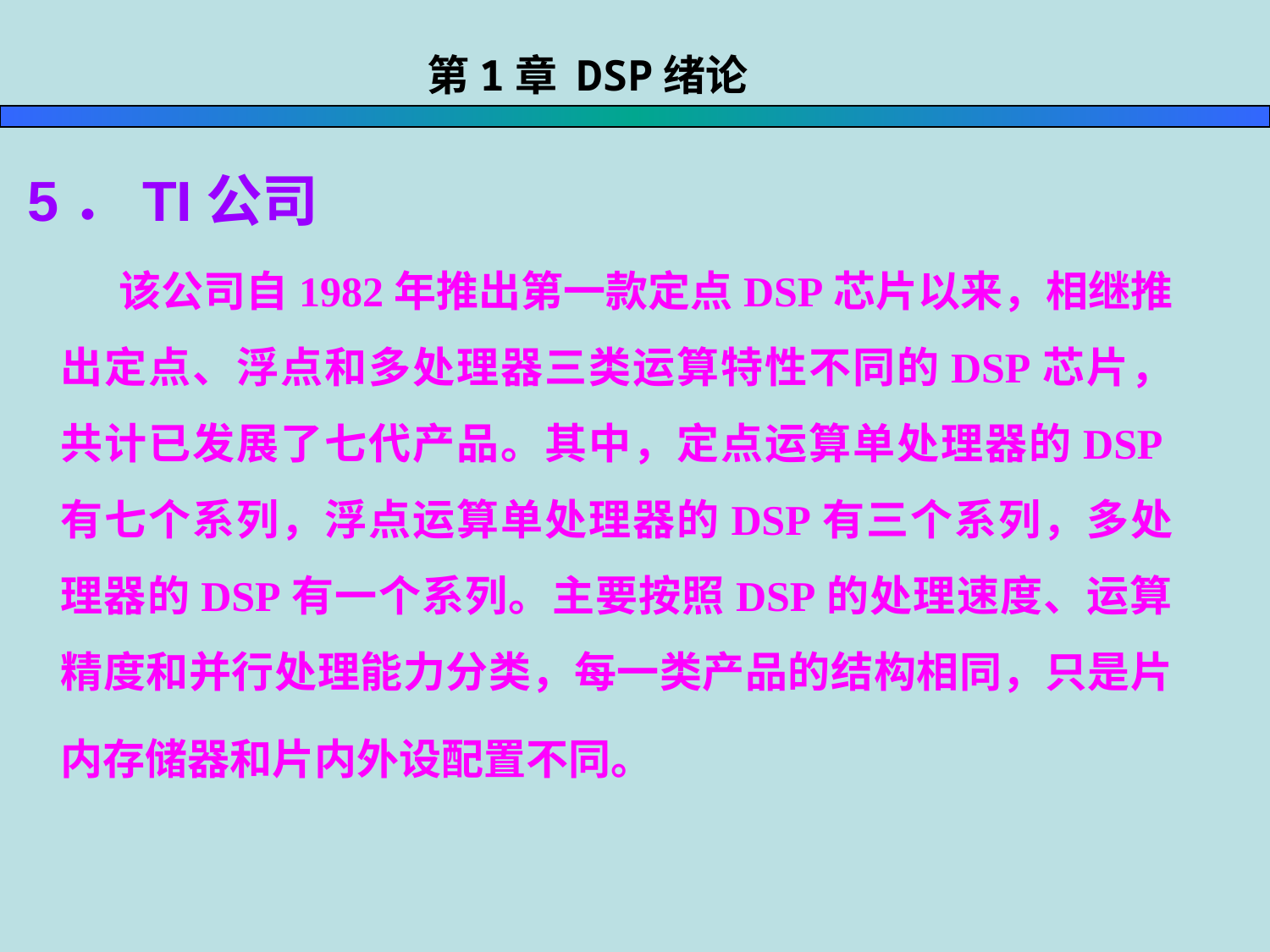

第1章 DSP绪论

5．TI公司
     该公司自1982年推出第一款定点DSP芯片以来，相继推出定点、浮点和多处理器三类运算特性不同的DSP芯片，共计已发展了七代产品。其中，定点运算单处理器的DSP有七个系列，浮点运算单处理器的DSP有三个系列，多处理器的DSP有一个系列。主要按照DSP的处理速度、运算精度和并行处理能力分类，每一类产品的结构相同，只是片内存储器和片内外设配置不同。
49